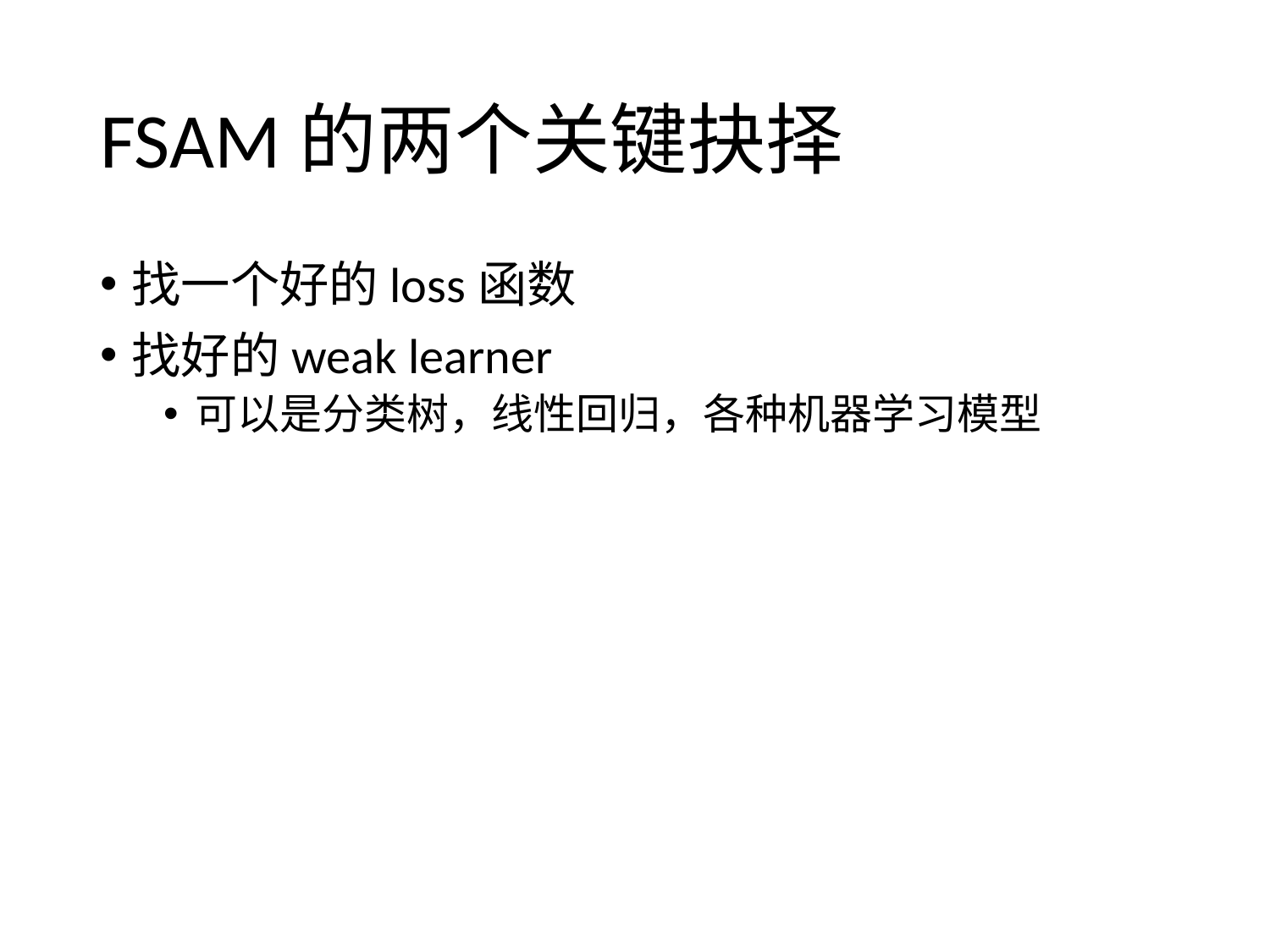

# FSAM的两个关键抉择
找一个好的loss函数
找好的weak learner
可以是分类树，线性回归，各种机器学习模型